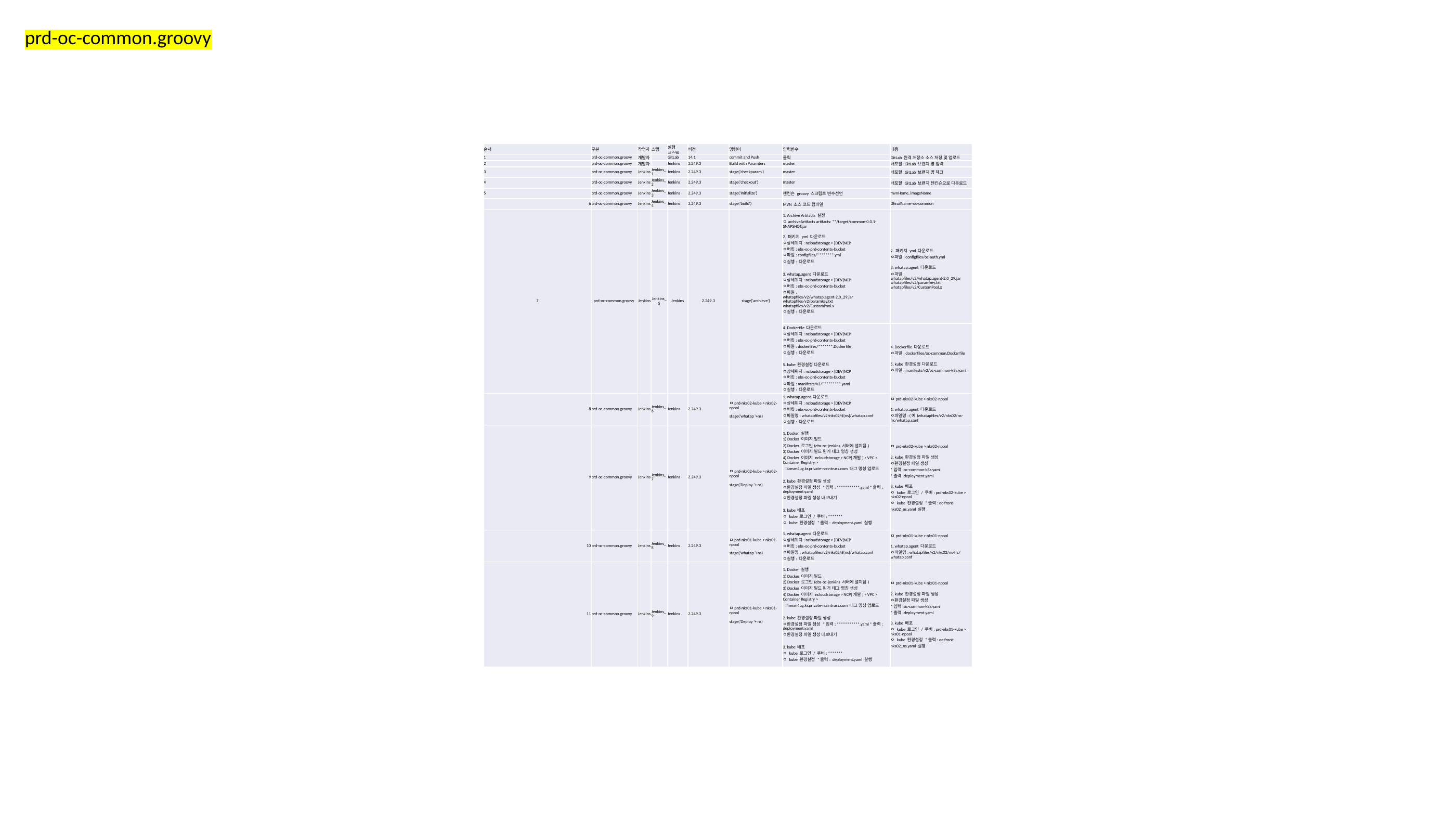

prd-oc-common.groovy
| 순서 | 구분 | 작업자 | 스탭 | 실행 시스템 | 버전 | 명령어 | 입력변수 | 내용 |
| --- | --- | --- | --- | --- | --- | --- | --- | --- |
| 1 | prd-oc-common.groovy | 개발자 |  | GitLab | 14.1 | commit and Push | 클릭 | GitLab 원격 저장소 소스 저장 및 업로드 |
| 2 | prd-oc-common.groovy | 개발자 |  | Jenkins | 2.249.3 | Build with Paramters | master | 배포할 GitLab 브랜치 명 입력 |
| 3 | prd-oc-common.groovy | Jenkins | Jenkins\_1 | Jenkins | 2.249.3 | stage('checkparam') | master | 배포할 GitLab 브랜치 명 체크 |
| 4 | prd-oc-common.groovy | Jenkins | Jenkins\_2 | Jenkins | 2.249.3 | stage('checkout') | master | 배포할 GitLab 브랜치 젠킨슨으로 다운로드 |
| 5 | prd-oc-common.groovy | Jenkins | Jenkins\_3 | Jenkins | 2.249.3 | stage('Initialize') | 젠킨슨 groovy 스크립트 변수선언 | mvnHome, imageName |
| 6 | prd-oc-common.groovy | Jenkins | Jenkins\_4 | Jenkins | 2.249.3 | stage('build') | MVN 소스 코드 컴파일 | DfinalName=oc-common |
| 7 | prd-oc-common.groovy | Jenkins | Jenkins\_5 | Jenkins | 2.249.3 | stage('archieve') | 1. Archive Artifacts 설정 ㅇarchiveArtifacts artifacts: \*\*/target/common-0.0.1-SNAPSHOT.jar 2. 패키지 yml 다운로드 ㅇ상세위치: ncloudstorage > [DEV]NCP ㅇ버킷: ebs-oc-prd-contents-bucket ㅇ파일: configfiles/\*\*\*\*\*\*\*\*.yml ㅇ실행: 다운로드 3. whatap.agent 다운로드 ㅇ상세위치: ncloudstorage > [DEV]NCP ㅇ버킷: ebs-oc-prd-contents-bucket ㅇ파일: whatapfiles/v2/whatap.agent-2.0\_29.jar whatapfiles/v2/paramkey.txt whatapfiles/v2/CustomPool.x ㅇ실행: 다운로드 | 2. 패키지 yml 다운로드 ㅇ파일: configfiles/oc-auth.yml 3. whatap.agent 다운로드 ㅇ파일: whatapfiles/v2/whatap.agent-2.0\_29.jar whatapfiles/v2/paramkey.txt whatapfiles/v2/CustomPool.x |
|  |  |  |  |  |  |  | 4. Dockerfile 다운로드 ㅇ상세위치: ncloudstorage > [DEV]NCP ㅇ버킷: ebs-oc-prd-contents-bucket ㅇ파일: dockerfiles/\*\*\*\*\*\*\*.Dockerfile ㅇ실행: 다운로드 5. kube 환경설정 다운로드 ㅇ상세위치: ncloudstorage > [DEV]NCP ㅇ버킷: ebs-oc-prd-contents-bucket ㅇ파일: manifests/v2/\*\*\*\*\*\*\*\*\*.yaml ㅇ실행: 다운로드 | 4. Dockerfile 다운로드 ㅇ파일: dockerfiles/oc-common.Dockerfile 5. kube 환경설정 다운로드 ㅇ파일: manifests/v2/oc-common-k8s.yaml |
| 8 | prd-oc-common.groovy | Jenkins | Jenkins\_6 | Jenkins | 2.249.3 | ㅁprd-nks02-kube > nks02-npool stage('whatap '+ns) | 1. whatap.agent 다운로드 ㅇ상세위치: ncloudstorage > [DEV]NCP ㅇ버킷: ebs-oc-prd-contents-bucket ㅇ파일명: whatapfiles/v2/nks02/${ns}/whatap.conf ㅇ실행: 다운로드 | ㅁprd-nks02-kube > nks02-npool 1. whatap.agent 다운로드 ㅇ파일명: (예)whatapfiles/v2/nks02/ns-frc/whatap.conf |
| 9 | prd-oc-common.groovy | Jenkins | Jenkins\_7 | Jenkins | 2.249.3 | ㅁprd-nks02-kube > nks02-npool stage('Deploy '+ ns) | 1. Docker 실행 1) Docker 이미지 빌드 2) Docker 로그인(ebs-oc-jenkins 서버에 설치됨) 3) Docker 이미지 빌드 된거 태그 명칭 생성 4) Docker 이미지 ncloudstorage > NCP[개발] > VPC > Container Registry > l4msm4ug.kr.private-ncr.ntruss.com 태그 명칭 업로드 2. kube 환경설정 파일 생성 ㅇ환경설정 파일 생성 \*입력: \*\*\*\*\*\*\*\*\*\*\*.yaml \*출력: deployment.yaml ㅇ환경설정 파일 생성 내보내기 3. kube 배포 ㅇ kube 로그인 / 쿠버: \*\*\*\*\*\*\* ㅇ kube 환경설정 \*출력: deployment.yaml 실행 | ㅁprd-nks02-kube > nks02-npool 2. kube 환경설정 파일 생성 ㅇ환경설정 파일 생성 \*입력:oc-common-k8s.yaml \*출력:deployment.yaml 3. kube 배포 ㅇ kube 로그인 / 쿠버: prd-nks02-kube > nks02-npool ㅇ kube 환경설정 \*출력: oc-front-nks02\_ns.yaml 실행 |
| 10 | prd-oc-common.groovy | Jenkins | Jenkins\_8 | Jenkins | 2.249.3 | ㅁprd-nks01-kube > nks01-npool stage('whatap '+ns) | 1. whatap.agent 다운로드 ㅇ상세위치: ncloudstorage > [DEV]NCP ㅇ버킷: ebs-oc-prd-contents-bucket ㅇ파일명: whatapfiles/v2/nks02/${ns}/whatap.conf ㅇ실행: 다운로드 | ㅁprd-nks01-kube > nks01-npool 1. whatap.agent 다운로드 ㅇ파일명: whatapfiles/v2/nks02/ns-frc/whatap.conf |
| 11 | prd-oc-common.groovy | Jenkins | Jenkins\_9 | Jenkins | 2.249.3 | ㅁprd-nks01-kube > nks01-npool stage('Deploy '+ ns) | 1. Docker 실행 1) Docker 이미지 빌드 2) Docker 로그인(ebs-oc-jenkins 서버에 설치됨) 3) Docker 이미지 빌드 된거 태그 명칭 생성 4) Docker 이미지 ncloudstorage > NCP[개발] > VPC > Container Registry > l4msm4ug.kr.private-ncr.ntruss.com 태그 명칭 업로드 2. kube 환경설정 파일 생성 ㅇ환경설정 파일 생성 \*입력: \*\*\*\*\*\*\*\*\*\*\*.yaml \*출력: deployment.yaml ㅇ환경설정 파일 생성 내보내기 3. kube 배포 ㅇ kube 로그인 / 쿠버: \*\*\*\*\*\*\* ㅇ kube 환경설정 \*출력: deployment.yaml 실행 | ㅁprd-nks01-kube > nks01-npool 2. kube 환경설정 파일 생성 ㅇ환경설정 파일 생성 \*입력:oc-common-k8s.yaml \*출력:deployment.yaml 3. kube 배포 ㅇ kube 로그인 / 쿠버: prd-nks01-kube > nks01-npool ㅇ kube 환경설정 \*출력: oc-front-nks02\_ns.yaml 실행 |